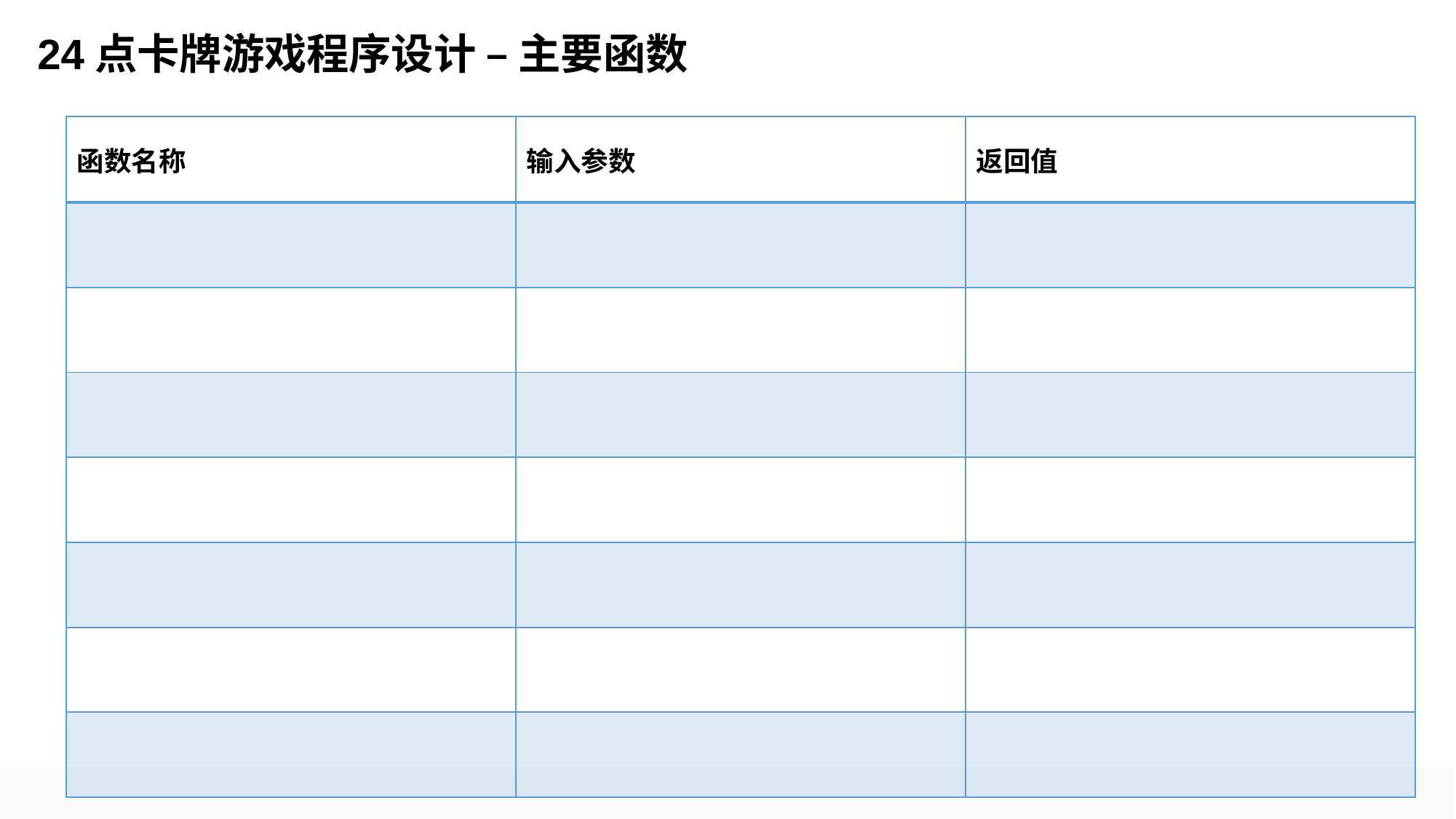

24点卡牌游戏程序设计 – 主要函数
| 函数名称 | 输入参数 | 返回值 |
| --- | --- | --- |
|  |  |  |
|  |  |  |
|  |  |  |
|  |  |  |
|  |  |  |
|  |  |  |
|  |  |  |